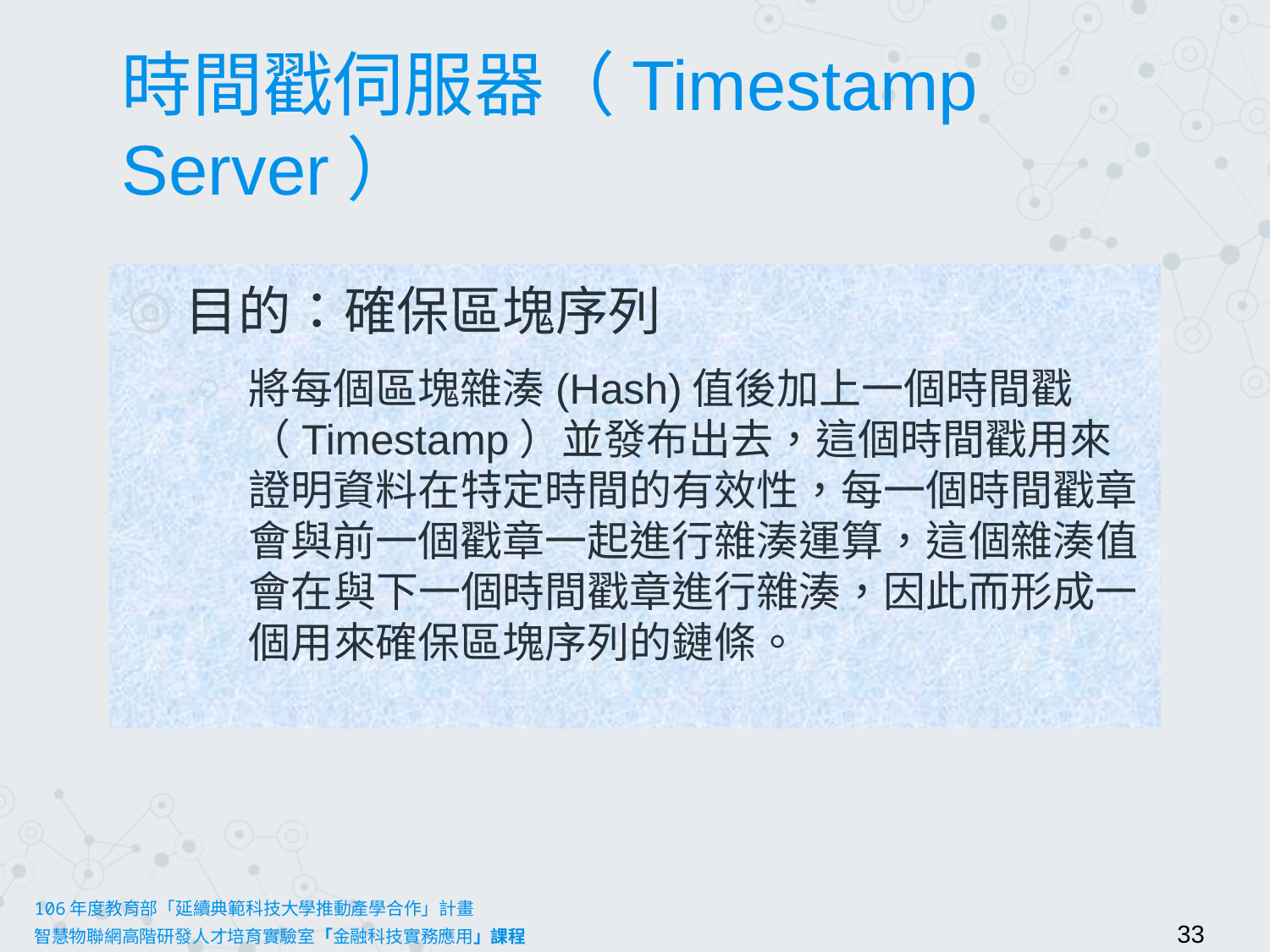

# 時間戳伺服器（Timestamp Server）
目的：確保區塊序列
將每個區塊雜湊(Hash)值後加上一個時間戳（Timestamp）並發布出去，這個時間戳用來證明資料在特定時間的有效性，每一個時間戳章會與前一個戳章一起進行雜湊運算，這個雜湊值會在與下一個時間戳章進行雜湊，因此而形成一個用來確保區塊序列的鏈條。
106年度教育部「延續典範科技大學推動產學合作」計畫
智慧物聯網高階研發人才培育實驗室「金融科技實務應用」課程						33